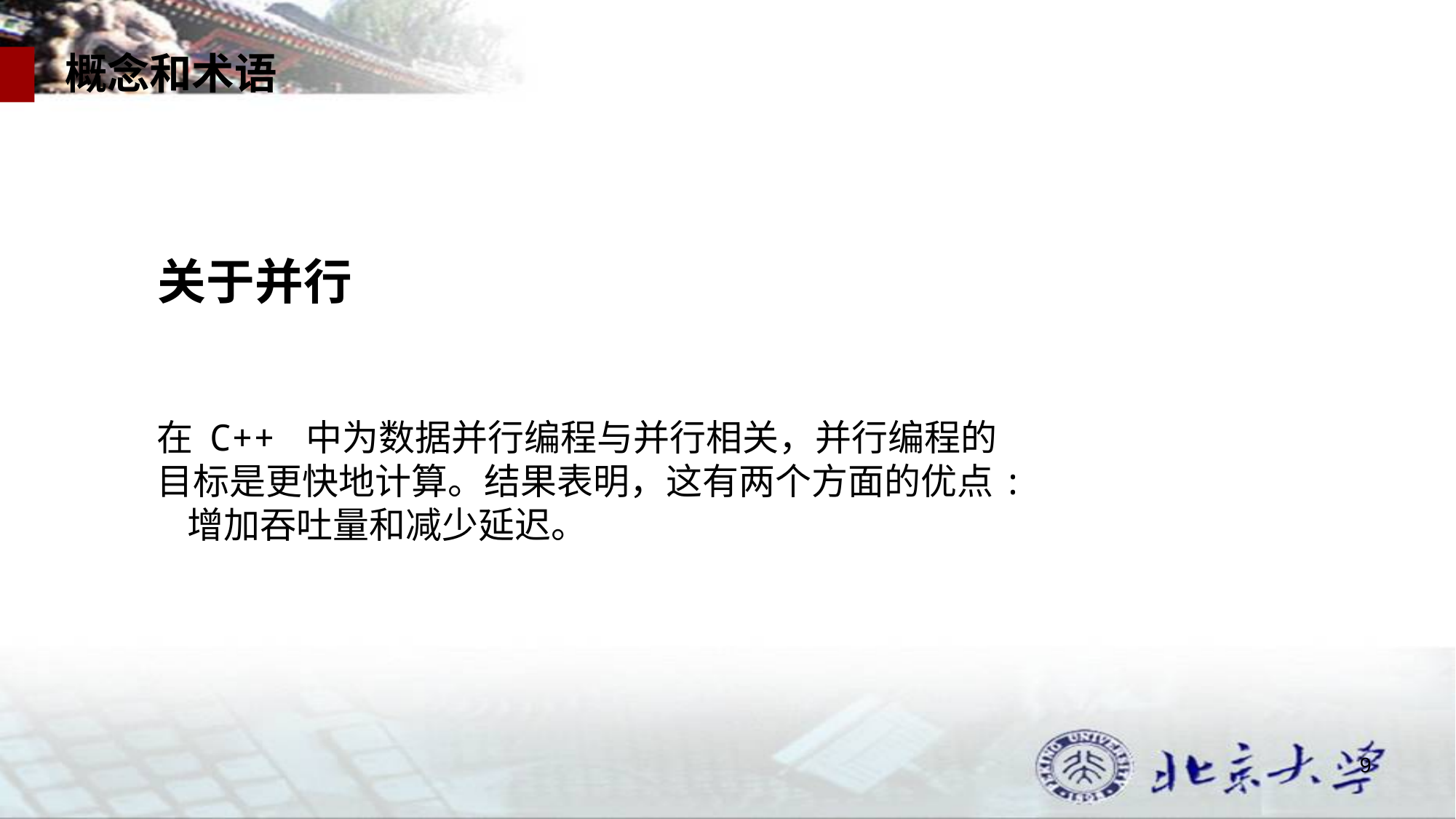

概念和术语

关于并行
在 C++ 中为数据并行编程与并行相关，并行编程的目标是更快地计算。结果表明，这有两个方面的优点: 增加吞吐量和减少延迟。
9